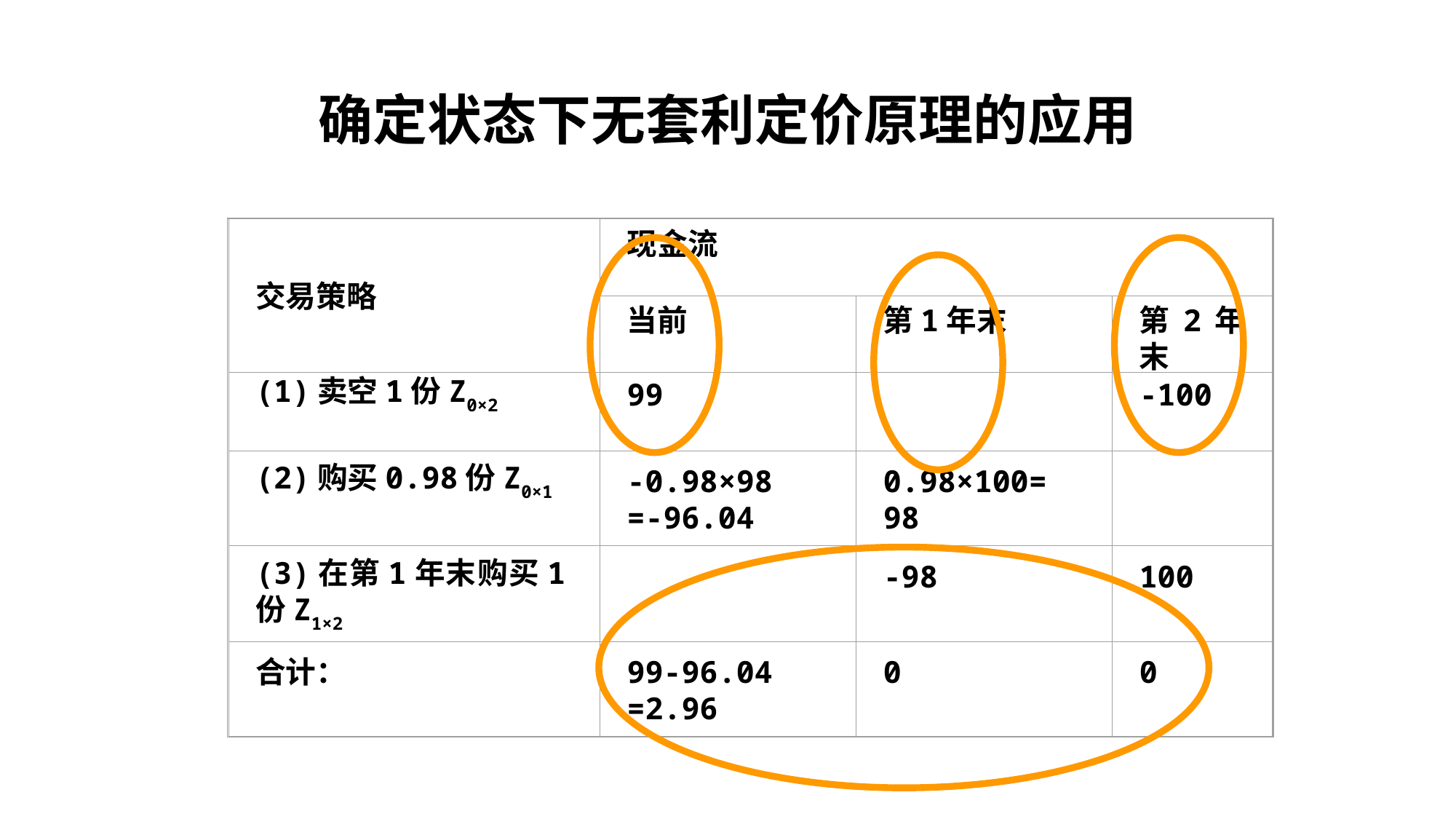

确定状态下无套利定价原理的应用

交易策略

现金流

当前

第1年末

第2年末

(1)卖空1份Z0×2

99

-100

(2)购买0.98份Z0×1

-0.98×98
=-96.04

0.98×100= 98

(3)在第1年末购买1份Z1×2

-98

100

合计：

99-96.04
=2.96

0

0